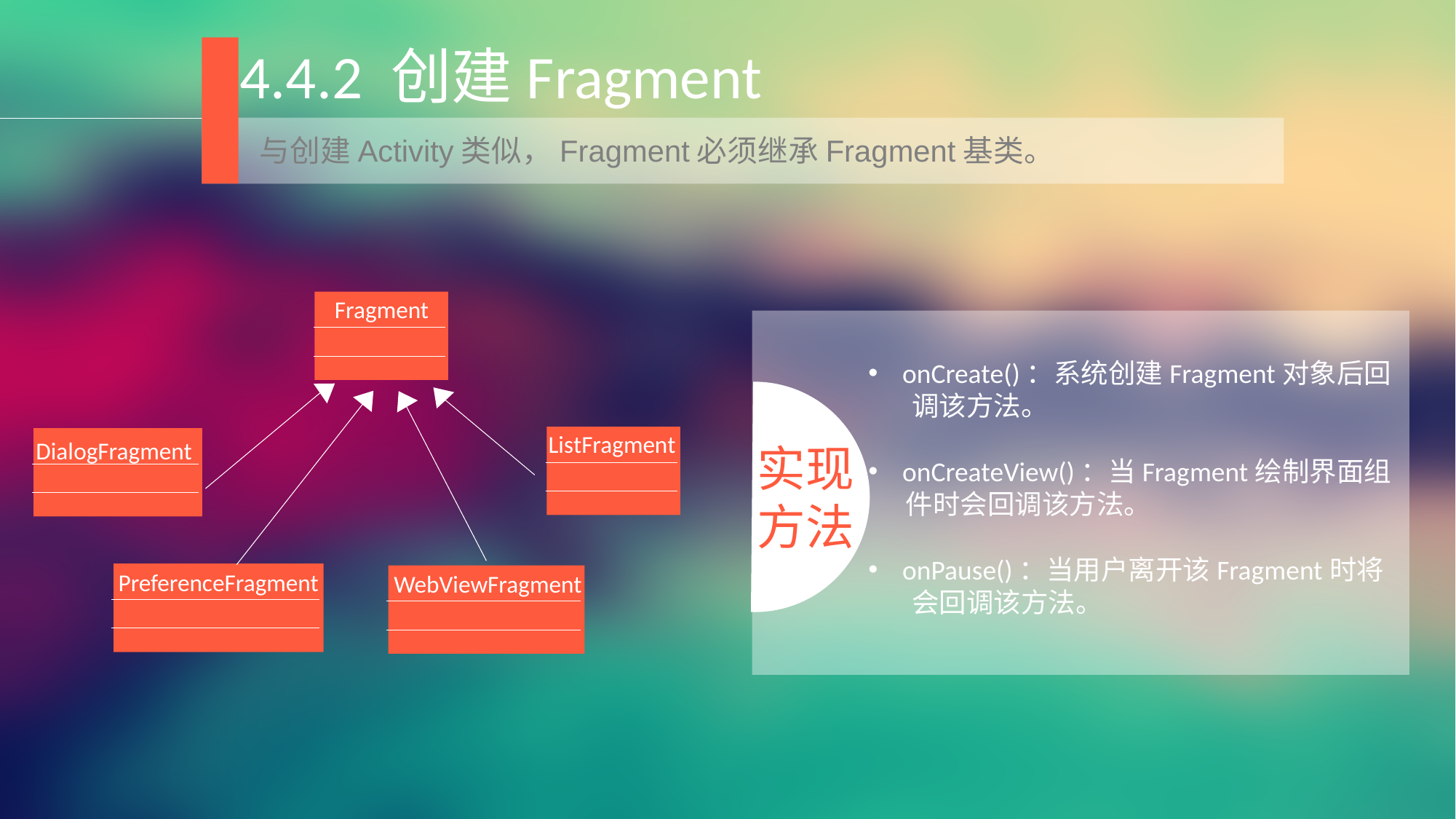

4.4.2 创建Fragment

与创建Activity类似，Fragment必须继承Fragment基类。
Fragment

ListFragment

DialogFragment
PreferenceFragment

WebViewFragment

实现方法
onCreate()：系统创建Fragment对象后回
      调该方法。

onCreateView()：当Fragment绘制界面组
     件时会回调该方法。

onPause()：当用户离开该Fragment时将
      会回调该方法。